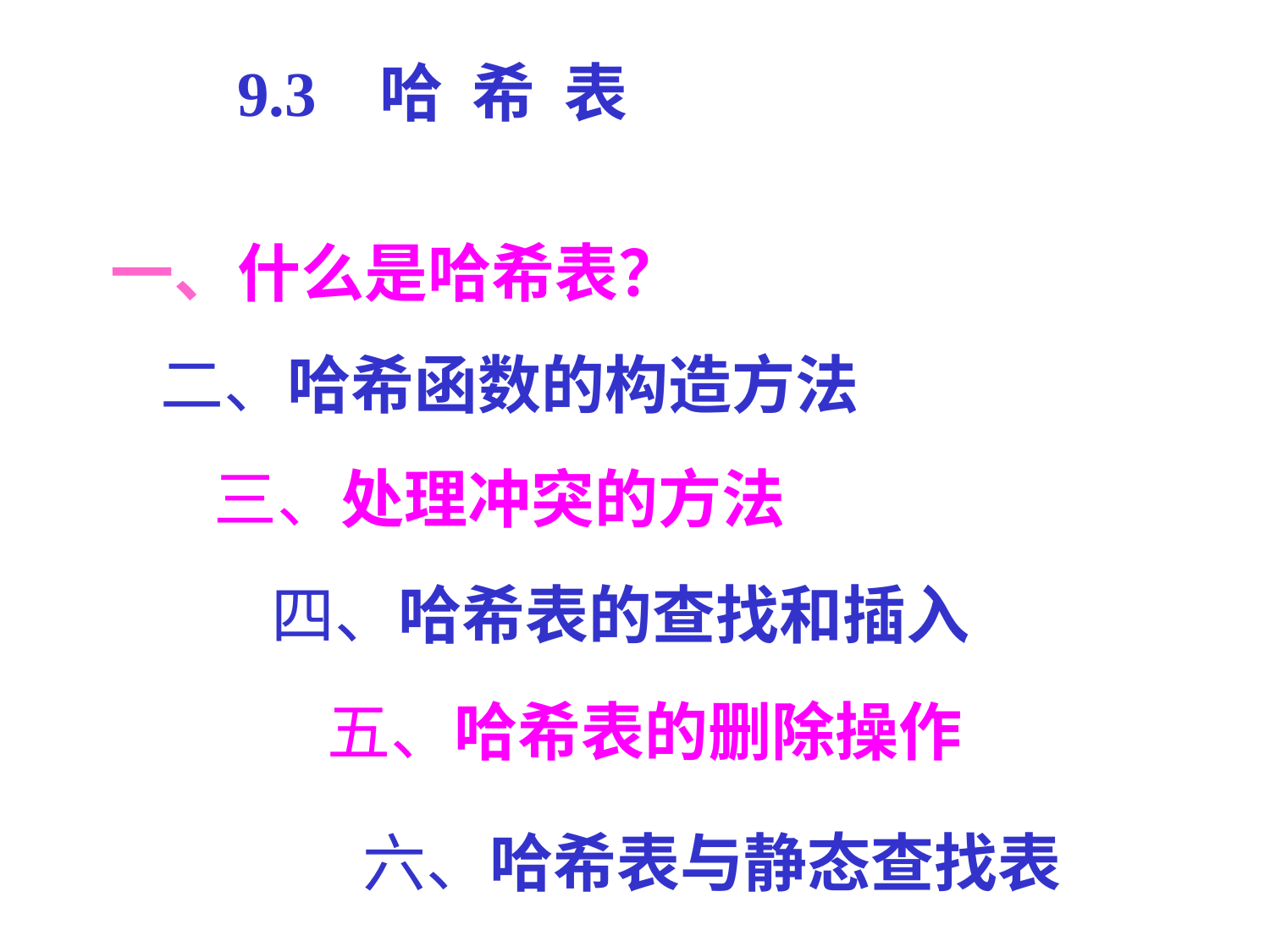

9.3   哈  希  表
 一、什么是哈希表？
二、哈希函数的构造方法
三、处理冲突的方法
   四、哈希表的查找和插入
   五、哈希表的删除操作
   六、哈希表与静态查找表